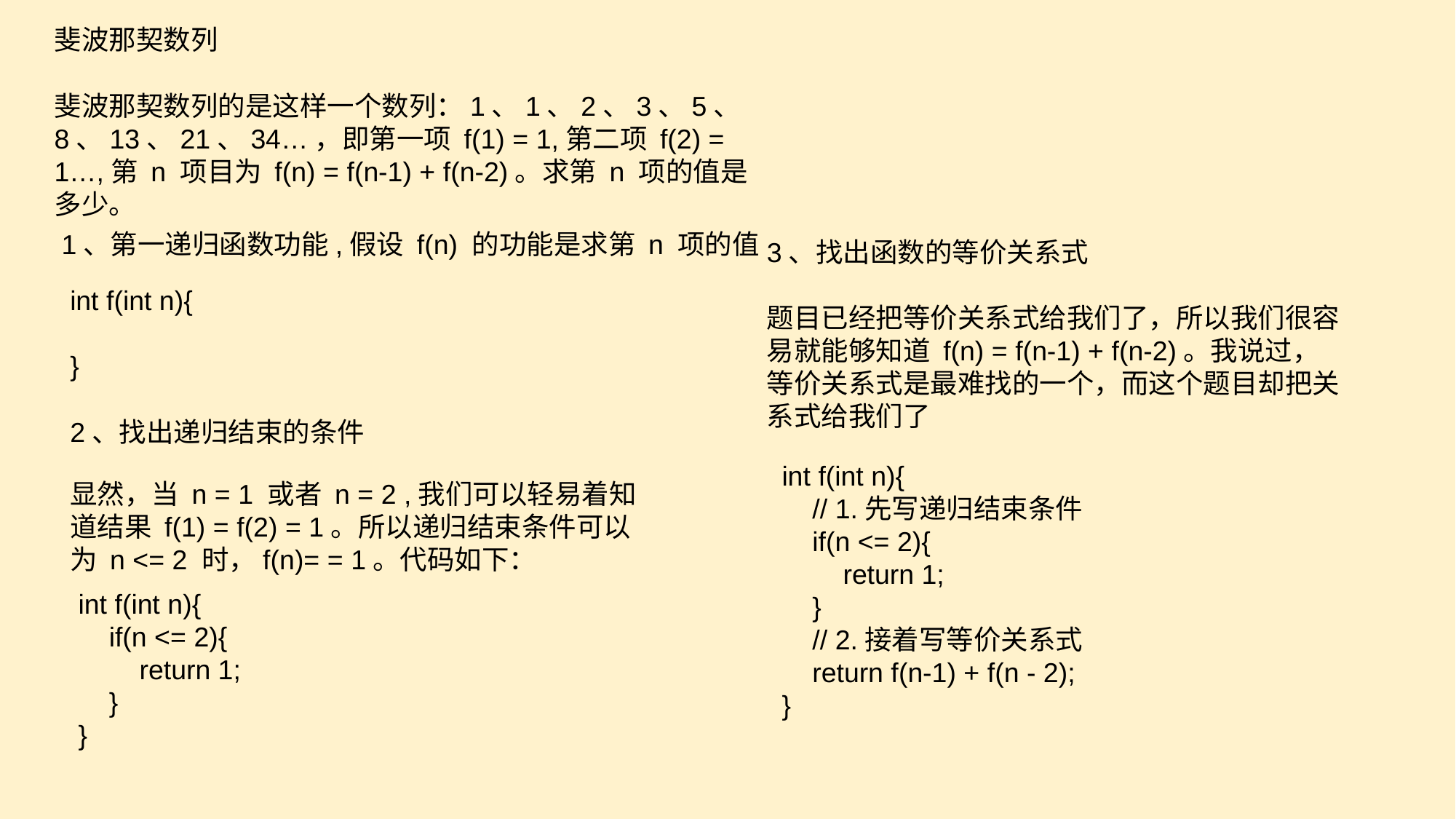

斐波那契数列
斐波那契数列的是这样一个数列：1、1、2、3、5、8、13、21、34…，即第一项 f(1) = 1,第二项 f(2) = 1…,第 n 项目为 f(n) = f(n-1) + f(n-2)。求第 n 项的值是多少。
e7d195523061f1c0f0ec610a92cff745ee13794c7b8d98f8E73673273C9E8BE17CC3D63B9B1D6426C348A354AD505654C28F453CD7C8F90EADD06C08281DAED7140E5AAAED5880ECE414DFB6A93B82BE019406867034C3A8500A4827DCF3FBF74A471B736410707E336A01C9ADC9BE02ACCB8DF2121D81636A067B8AE80C6AB6F014154F4E7B7247
1、第一递归函数功能,假设 f(n) 的功能是求第 n 项的值
3、找出函数的等价关系式

题目已经把等价关系式给我们了，所以我们很容易就能够知道 f(n) = f(n-1) + f(n-2)。我说过，等价关系式是最难找的一个，而这个题目却把关系式给我们了
int f(int n){

}
2、找出递归结束的条件
int f(int n){
    // 1.先写递归结束条件
    if(n <= 2){
        return 1;
    }
    // 2.接着写等价关系式
    return f(n-1) + f(n - 2);
}
显然，当 n = 1 或者 n = 2 ,我们可以轻易着知道结果 f(1) = f(2) = 1。所以递归结束条件可以为 n <= 2 时，f(n)= = 1。代码如下：
int f(int n){
    if(n <= 2){
        return 1;
    }
}